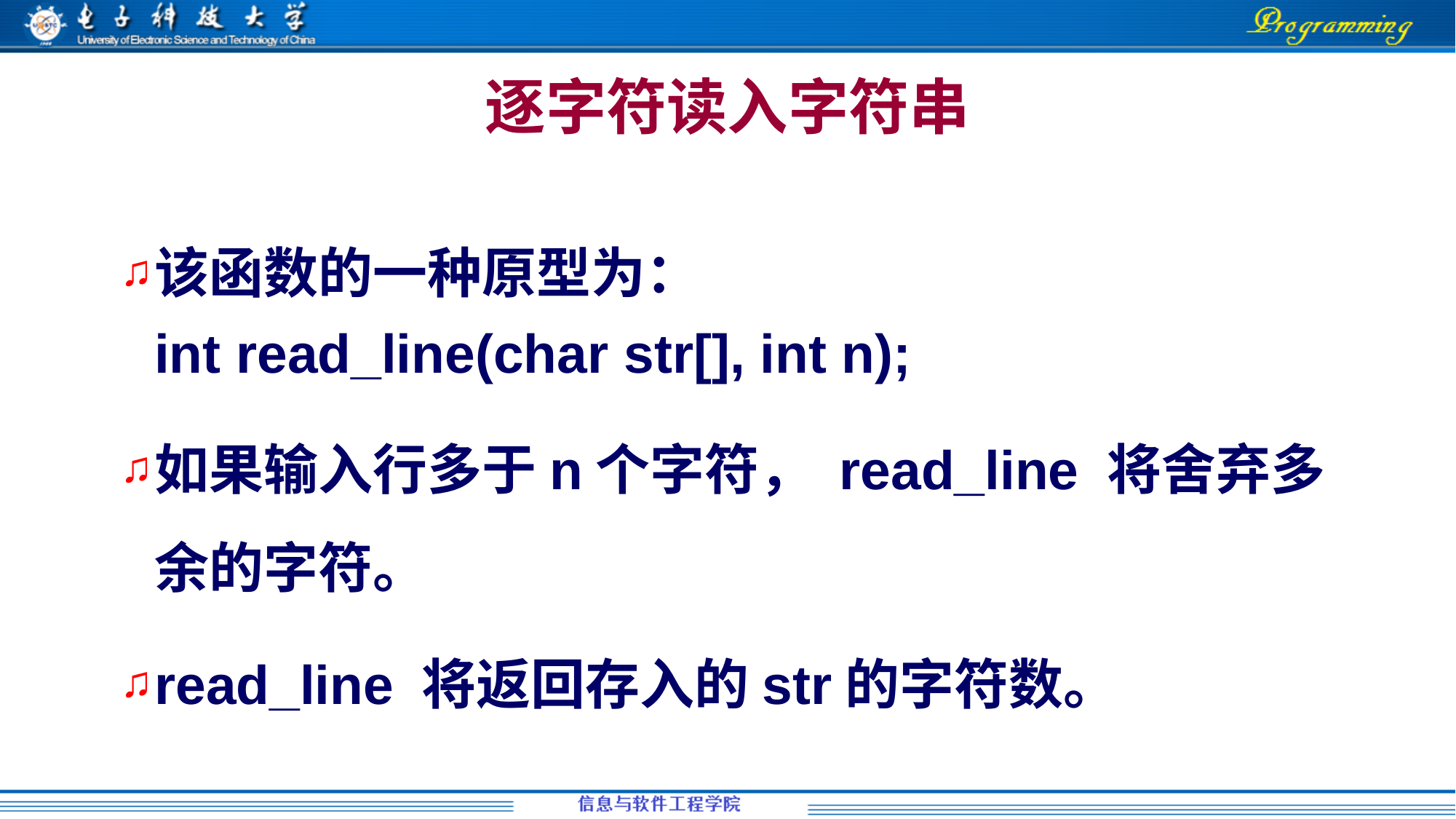

# 逐字符读入字符串
该函数的一种原型为：
	int read_line(char str[], int n);
如果输入行多于n个字符， read_line 将舍弃多余的字符。
read_line 将返回存入的str的字符数。